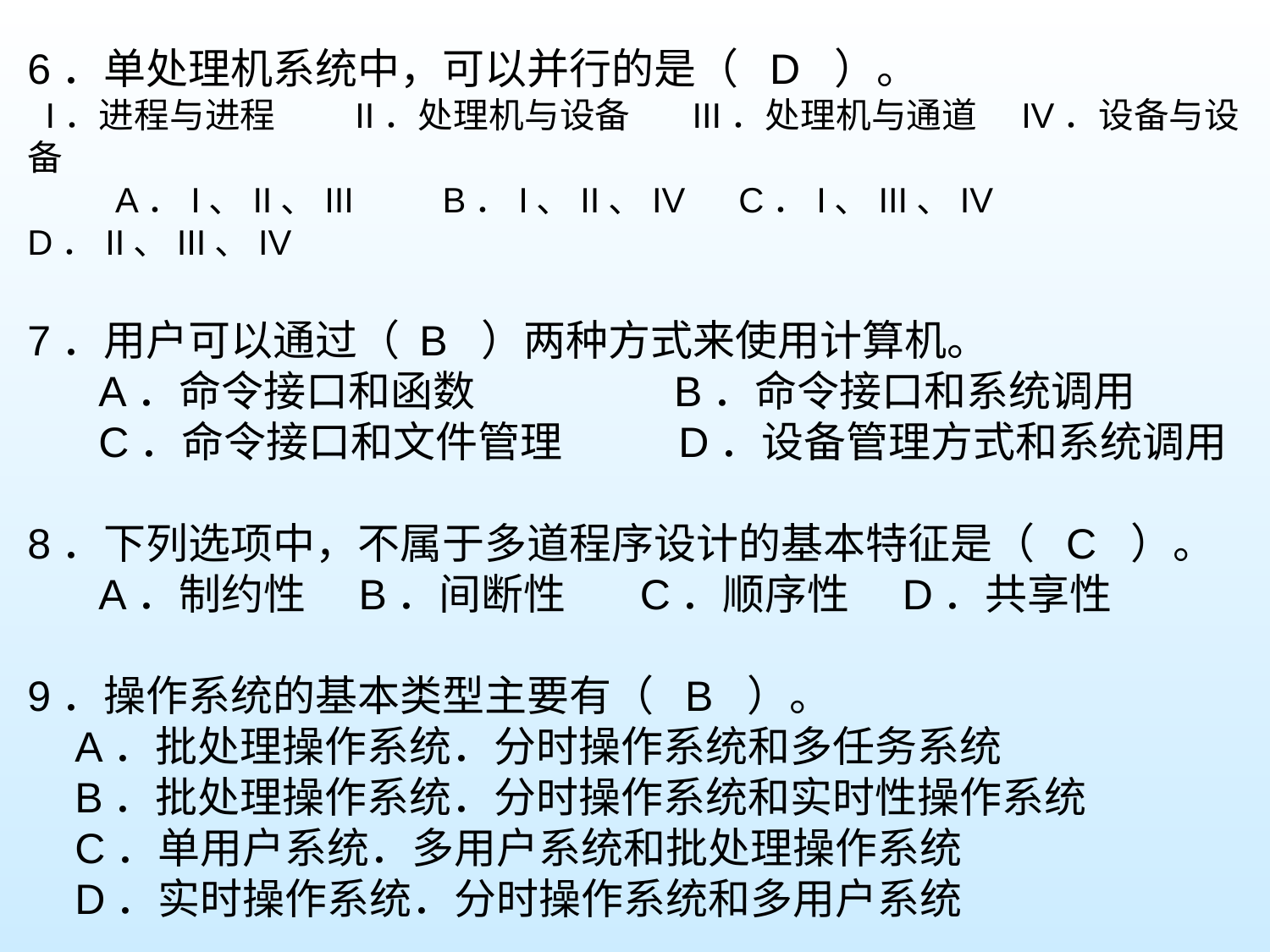

6．单处理机系统中，可以并行的是（ D  ）。
 І．进程与进程    II．处理机与设备   III．处理机与通道  IV．设备与设备
         A．I、II、III     B．I、II、IV   C．I、III、IV     D．II、III、IV

7．用户可以通过（ B  ）两种方式来使用计算机。
      A．命令接口和函数          B．命令接口和系统调用
      C．命令接口和文件管理     D．设备管理方式和系统调用

8．下列选项中，不属于多道程序设计的基本特征是（ C  ）。
      A．制约性  B．间断性   C．顺序性  D．共享性

9．操作系统的基本类型主要有（ B  ）。
    A．批处理操作系统．分时操作系统和多任务系统
    B．批处理操作系统．分时操作系统和实时性操作系统
    C．单用户系统．多用户系统和批处理操作系统
    D．实时操作系统．分时操作系统和多用户系统